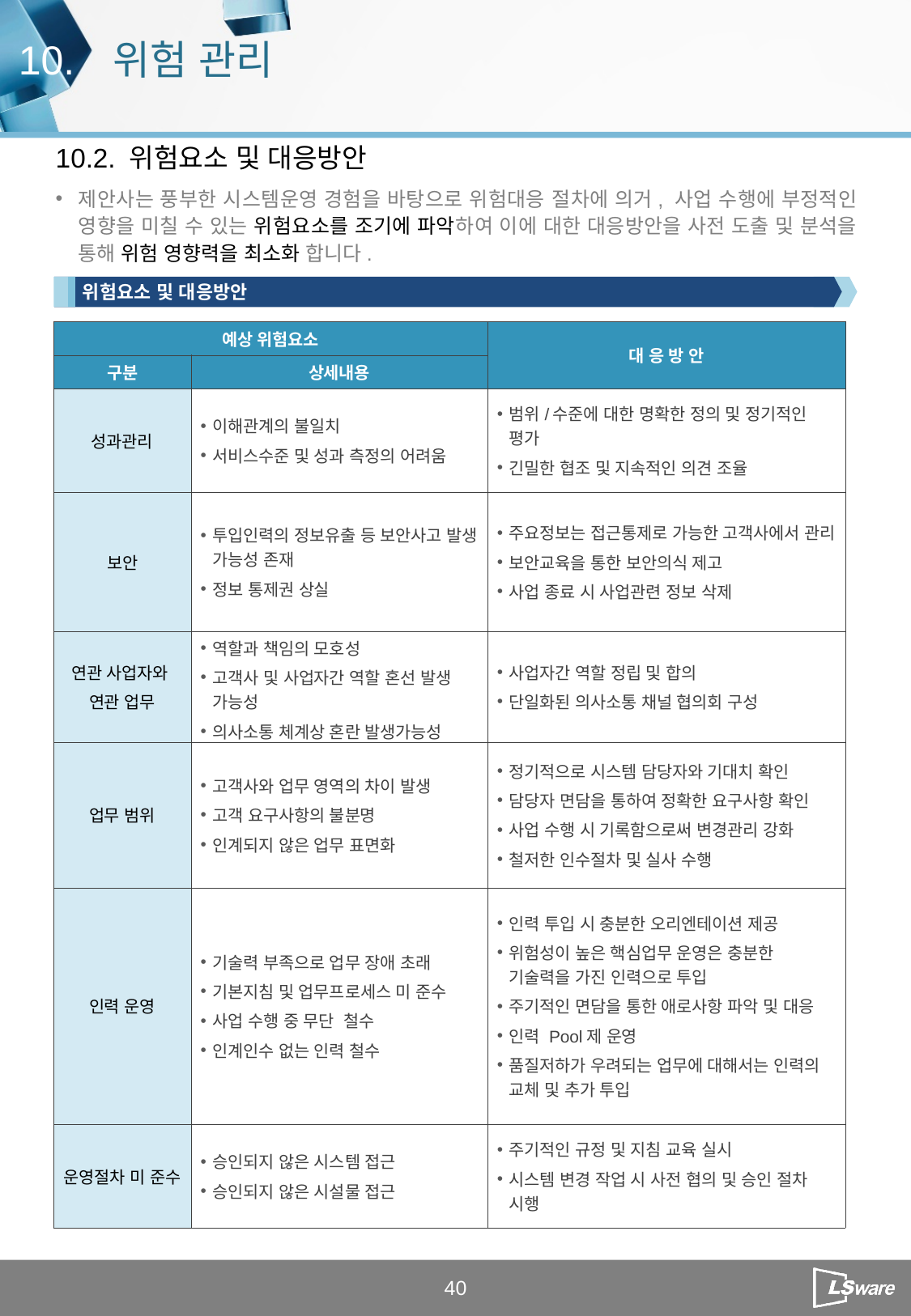

10.
위험 관리
10.2. 위험요소 및 대응방안
제안사는 풍부한 시스템운영 경험을 바탕으로 위험대응 절차에 의거, 사업 수행에 부정적인 영향을 미칠 수 있는 위험요소를 조기에 파악하여 이에 대한 대응방안을 사전 도출 및 분석을 통해 위험 영향력을 최소화 합니다.

위험요소 및 대응방안
| 예상 위험요소 |  | 대 응 방 안 |
| --- | --- | --- |
| 구분 | 상세내용 |  |
| 성과관리 | 이해관계의 불일치 서비스수준 및 성과 측정의 어려움 | 범위/수준에 대한 명확한 정의 및 정기적인 평가 긴밀한 협조 및 지속적인 의견 조율 |
| 보안 | 투입인력의 정보유출 등 보안사고 발생 가능성 존재 정보 통제권 상실 | 주요정보는 접근통제로 가능한 고객사에서 관리 보안교육을 통한 보안의식 제고 사업 종료 시 사업관련 정보 삭제 |
| 연관 사업자와 연관 업무 | 역할과 책임의 모호성 고객사 및 사업자간 역할 혼선 발생 가능성 의사소통 체계상 혼란 발생가능성 | 사업자간 역할 정립 및 합의 단일화된 의사소통 채널 협의회 구성 |
| 업무 범위 | 고객사와 업무 영역의 차이 발생 고객 요구사항의 불분명 인계되지 않은 업무 표면화 | 정기적으로 시스템 담당자와 기대치 확인 담당자 면담을 통하여 정확한 요구사항 확인 사업 수행 시 기록함으로써 변경관리 강화 철저한 인수절차 및 실사 수행 |
| 인력 운영 | 기술력 부족으로 업무 장애 초래 기본지침 및 업무프로세스 미 준수 사업 수행 중 무단 철수 인계인수 없는 인력 철수 | 인력 투입 시 충분한 오리엔테이션 제공 위험성이 높은 핵심업무 운영은 충분한 기술력을 가진 인력으로 투입 주기적인 면담을 통한 애로사항 파악 및 대응 인력 Pool제 운영 품질저하가 우려되는 업무에 대해서는 인력의 교체 및 추가 투입 |
| 운영절차 미 준수 | 승인되지 않은 시스템 접근 승인되지 않은 시설물 접근 | 주기적인 규정 및 지침 교육 실시 시스템 변경 작업 시 사전 협의 및 승인 절차 시행 |